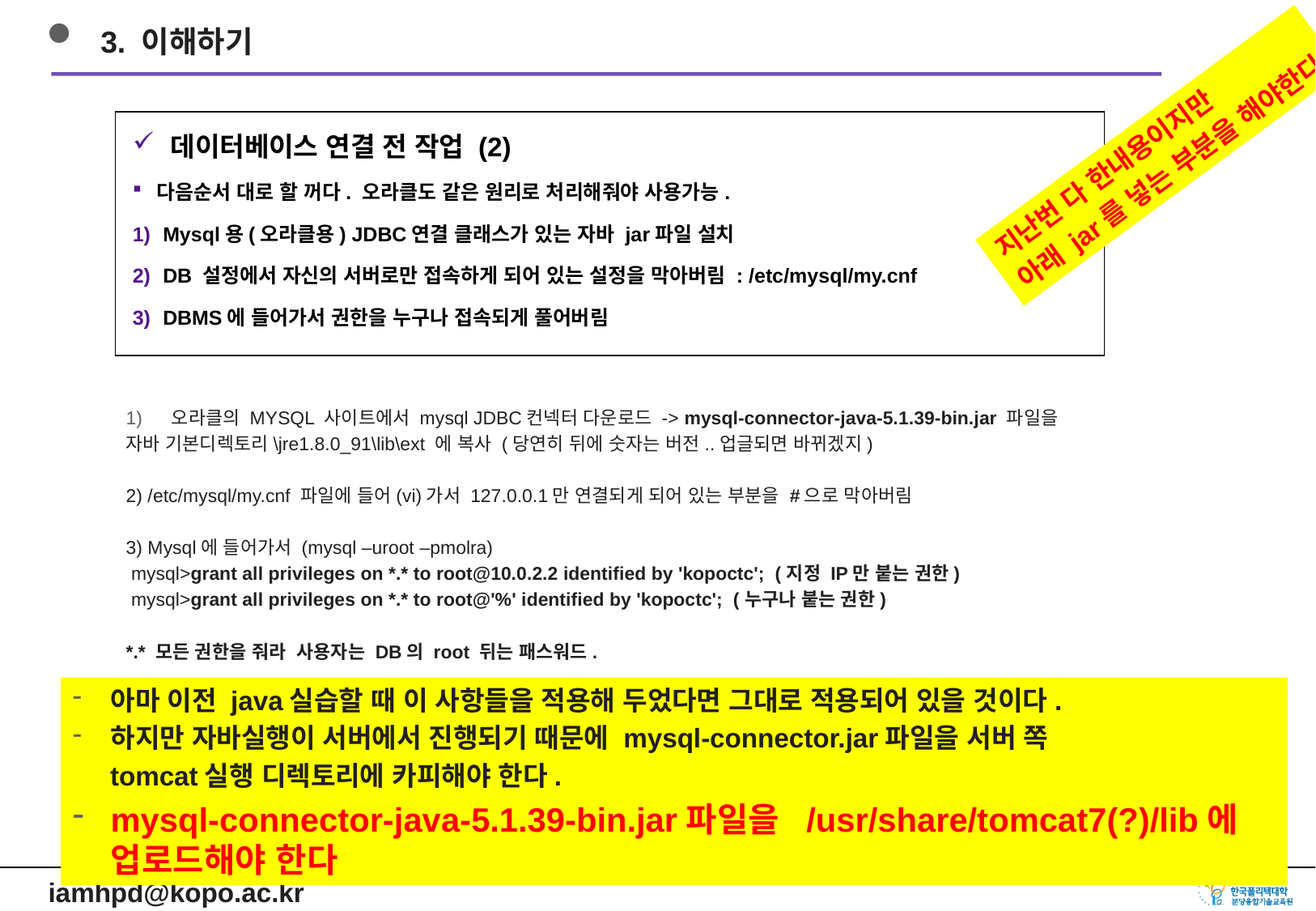

3. 이해하기
데이터베이스 연결 전 작업 (2)
다음순서 대로 할 꺼다. 오라클도 같은 원리로 처리해줘야 사용가능.
Mysql용(오라클용) JDBC연결 클래스가 있는 자바 jar파일 설치
DB 설정에서 자신의 서버로만 접속하게 되어 있는 설정을 막아버림 : /etc/mysql/my.cnf
DBMS에 들어가서 권한을 누구나 접속되게 풀어버림
지난번 다 한내용이지만
아래 jar를 넣는 부분을 해야한다
오라클의 MYSQL 사이트에서 mysql JDBC컨넥터 다운로드 -> mysql-connector-java-5.1.39-bin.jar 파일을
자바 기본디렉토리\jre1.8.0_91\lib\ext 에 복사 (당연히 뒤에 숫자는 버전..업글되면 바뀌겠지)

2) /etc/mysql/my.cnf 파일에 들어(vi)가서 127.0.0.1만 연결되게 되어 있는 부분을 #으로 막아버림

3) Mysql에 들어가서 (mysql –uroot –pmolra)
 mysql>grant all privileges on *.* to root@10.0.2.2 identified by 'kopoctc';  (지정 IP만 붙는 권한)
 mysql>grant all privileges on *.* to root@'%' identified by 'kopoctc';  (누구나 붙는 권한)

*.* 모든 권한을 줘라  사용자는 DB의 root 뒤는 패스워드.

아마 이전 java실습할 때 이 사항들을 적용해 두었다면 그대로 적용되어 있을 것이다.
하지만 자바실행이 서버에서 진행되기 때문에 mysql-connector.jar파일을 서버 쪽
     tomcat실행 디렉토리에 카피해야 한다.
mysql-connector-java-5.1.39-bin.jar파일을  /usr/share/tomcat7(?)/lib에 업로드해야 한다